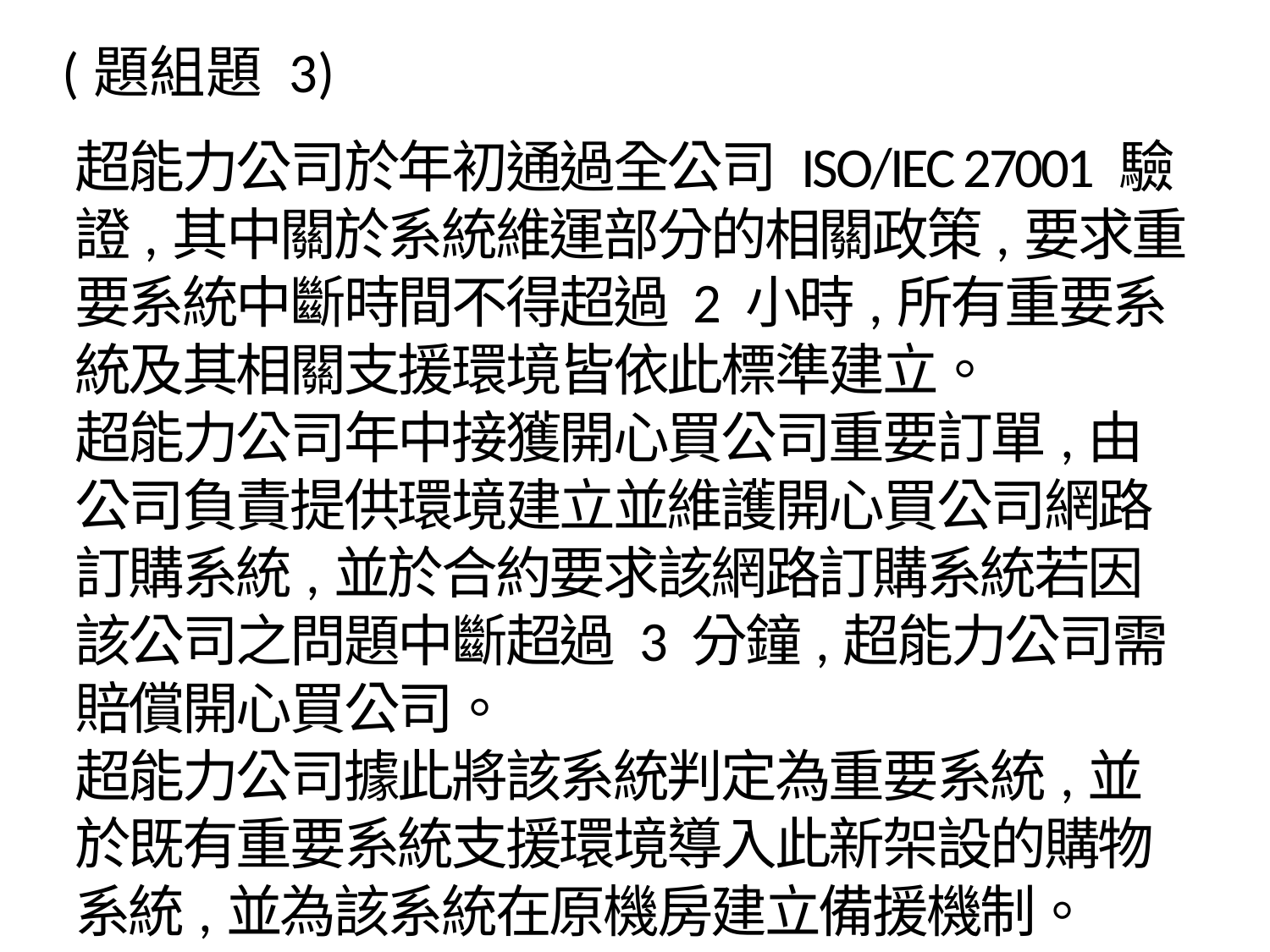

(題組題 3)
超能力公司於年初通過全公司 ISO/IEC 27001 驗證,其中關於系統維運部分的相關政策,要求重要系統中斷時間不得超過 2 小時,所有重要系統及其相關支援環境皆依此標準建立。
超能力公司年中接獲開心買公司重要訂單,由公司負責提供環境建立並維護開心買公司網路訂購系統,並於合約要求該網路訂購系統若因該公司之問題中斷超過 3 分鐘,超能力公司需賠償開心買公司。
超能力公司據此將該系統判定為重要系統,並於既有重要系統支援環境導入此新架設的購物系統,並為該系統在原機房建立備援機制。